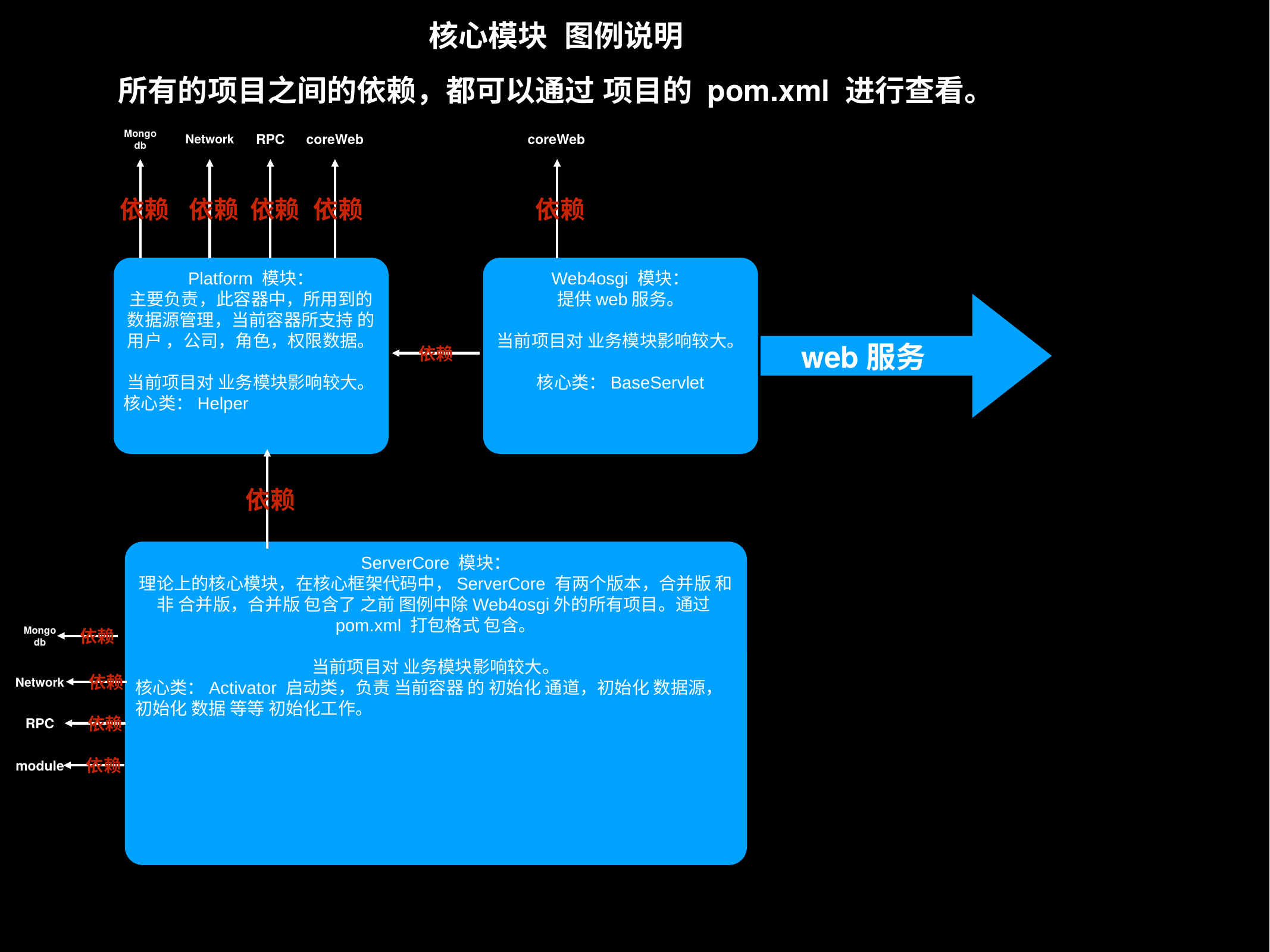

核心模块  图例说明
所有的项目之间的依赖，都可以通过 项目的 pom.xml 进行查看。
Mongo
db
RPC
coreWeb
coreWeb
Network

依赖
依赖
依赖
依赖
依赖
Platform 模块：
主要负责，此容器中，所用到的数据源管理，当前容器所支持 的用户 ，公司，角色，权限数据。

当前项目对 业务模块影响较大。
核心类：Helper
Web4osgi 模块：
提供web服务。

当前项目对 业务模块影响较大。

核心类：BaseServlet

web服务
依赖

依赖
ServerCore 模块：
理论上的核心模块，在核心框架代码中，ServerCore 有两个版本，合并版 和 非 合并版，合并版 包含了 之前 图例中除Web4osgi外的所有项目。通过pom.xml 打包格式 包含。

当前项目对 业务模块影响较大。
核心类：Activator 启动类，负责 当前容器 的 初始化 通道，初始化 数据源，初始化 数据 等等 初始化工作。
依赖
Mongo
db

依赖
Network

依赖
RPC

依赖
module